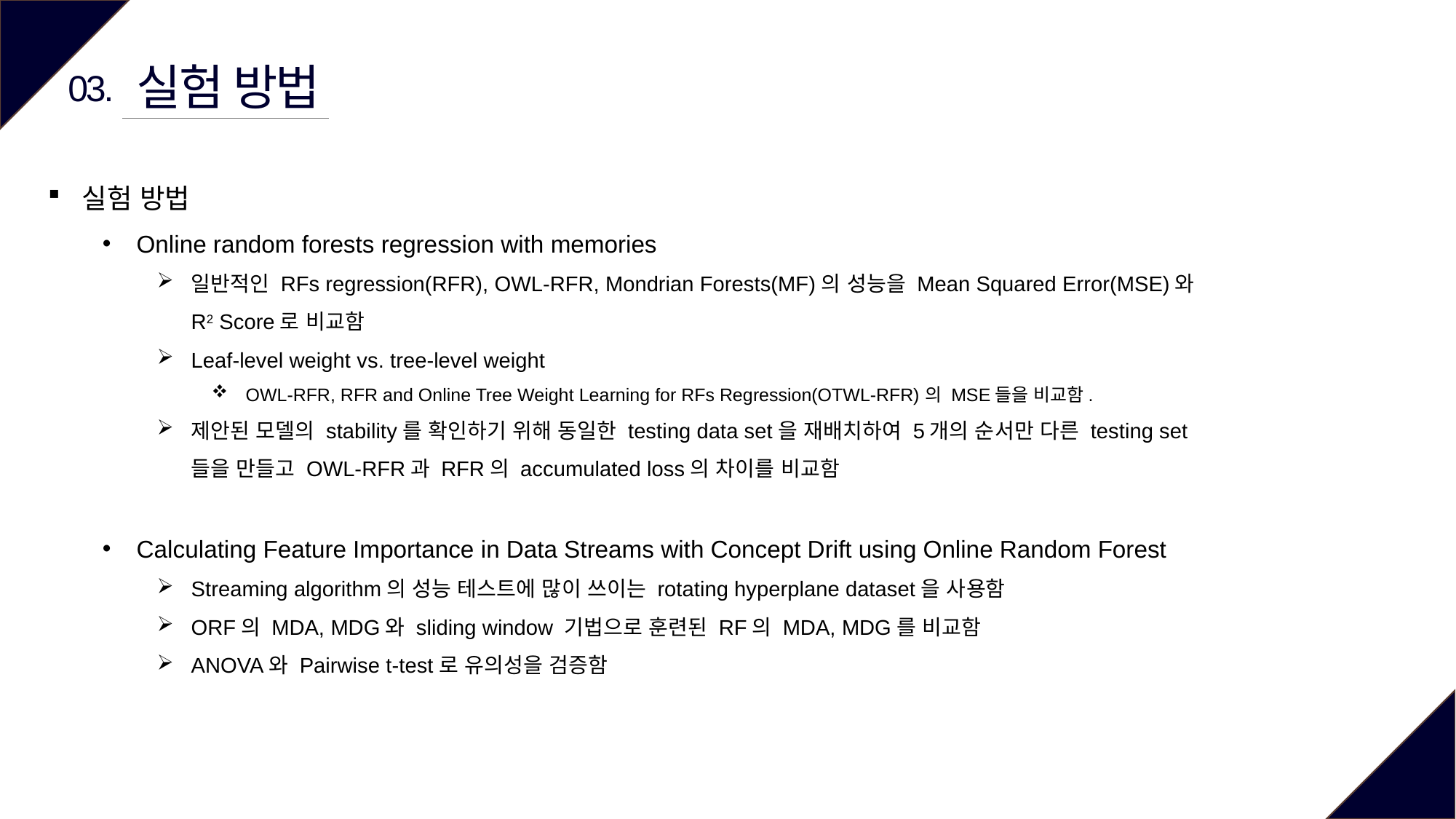

실험 방법
03.
실험 방법
Online random forests regression with memories
일반적인 RFs regression(RFR), OWL-RFR, Mondrian Forests(MF)의 성능을 Mean Squared Error(MSE)와 R2 Score로 비교함
Leaf-level weight vs. tree-level weight
OWL-RFR, RFR and Online Tree Weight Learning for RFs Regression(OTWL-RFR)의 MSE들을 비교함.
제안된 모델의 stability를 확인하기 위해 동일한 testing data set을 재배치하여 5개의 순서만 다른 testing set들을 만들고 OWL-RFR과 RFR의 accumulated loss의 차이를 비교함

Calculating Feature Importance in Data Streams with Concept Drift using Online Random Forest
Streaming algorithm의 성능 테스트에 많이 쓰이는 rotating hyperplane dataset을 사용함
ORF의 MDA, MDG와 sliding window 기법으로 훈련된 RF의 MDA, MDG를 비교함
ANOVA와 Pairwise t-test로 유의성을 검증함